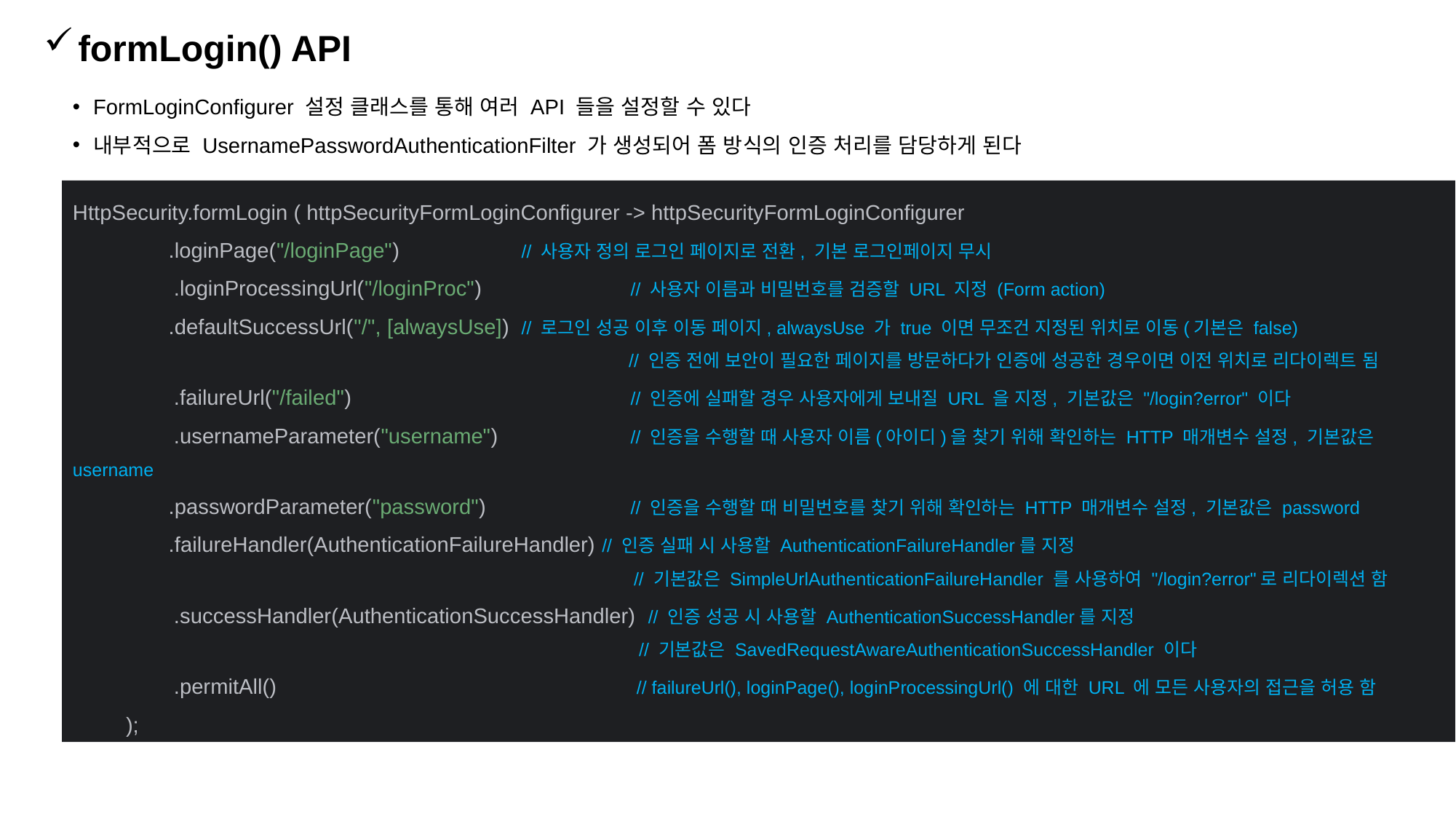

formLogin() API
FormLoginConfigurer 설정 클래스를 통해 여러 API 들을 설정할 수 있다
내부적으로 UsernamePasswordAuthenticationFilter 가 생성되어 폼 방식의 인증 처리를 담당하게 된다
HttpSecurity.formLogin ( httpSecurityFormLoginConfigurer -> httpSecurityFormLoginConfigurer
                .loginPage("/loginPage")		  // 사용자 정의 로그인 페이지로 전환, 기본 로그인페이지 무시
                .loginProcessingUrl("/loginProc")		  // 사용자 이름과 비밀번호를 검증할 URL 지정 (Form action)
                .defaultSuccessUrl("/", [alwaysUse])	  // 로그인 성공 이후 이동 페이지, alwaysUse 가 true 이면 무조건 지정된 위치로 이동(기본은 false)
					  // 인증 전에 보안이 필요한 페이지를 방문하다가 인증에 성공한 경우이면 이전 위치로 리다이렉트 됨
                .failureUrl("/failed")			  // 인증에 실패할 경우 사용자에게 보내질 URL 을 지정, 기본값은 "/login?error" 이다
                .usernameParameter("username")		  // 인증을 수행할 때 사용자 이름(아이디)을 찾기 위해 확인하는 HTTP 매개변수 설정, 기본값은 username
                .passwordParameter("password")		  // 인증을 수행할 때 비밀번호를 찾기 위해 확인하는 HTTP 매개변수 설정, 기본값은 password
                .failureHandler(AuthenticationFailureHandler) // 인증 실패 시 사용할 AuthenticationFailureHandler를 지정
					   // 기본값은 SimpleUrlAuthenticationFailureHandler 를 사용하여 "/login?error"로 리다이렉션 함
                .successHandler(AuthenticationSuccessHandler)  // 인증 성공 시 사용할 AuthenticationSuccessHandler를 지정
					    // 기본값은 SavedRequestAwareAuthenticationSuccessHandler 이다
                .permitAll()				   // failureUrl(), loginPage(), loginProcessingUrl() 에 대한 URL 에 모든 사용자의 접근을 허용 함
        );